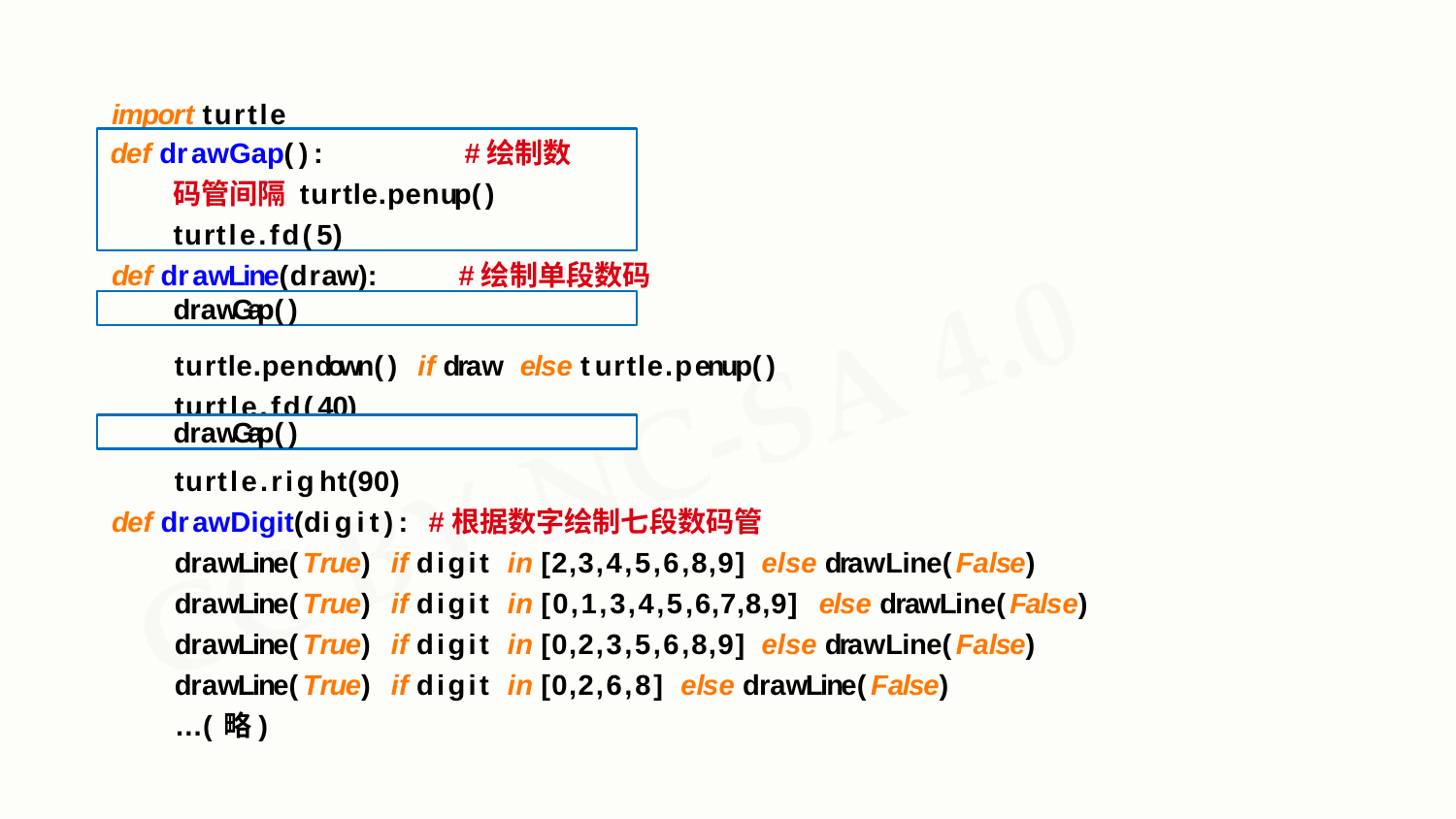

import turtle
def drawGap():	#绘制数码管间隔 turtle.penup() turtle.fd(5)
def drawLine(draw):	#绘制单段数码管

drawGap()
turtle.pendown()  if draw  else turtle.penup() turtle.fd(40)
drawGap()
turtle.right(90)
def drawDigit(digit):  #根据数字绘制七段数码管
drawLine(True)  if digit  in [2,3,4,5,6,8,9]  else drawLine(False) drawLine(True)  if digit  in [0,1,3,4,5,6,7,8,9]  else drawLine(False) drawLine(True)  if digit  in [0,2,3,5,6,8,9]  else drawLine(False) drawLine(True)  if digit  in [0,2,6,8]  else drawLine(False)
…(略)